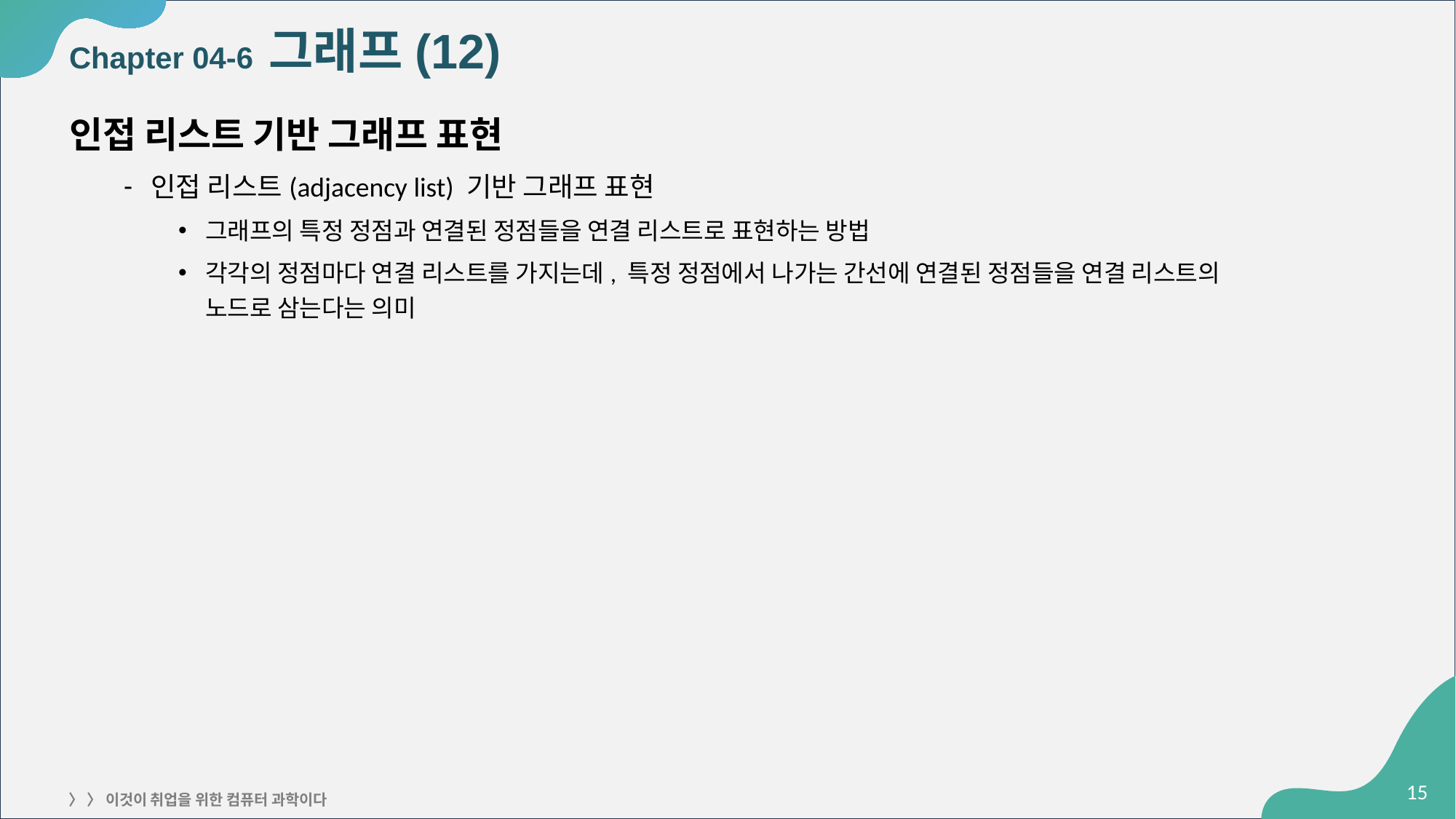

# Chapter 04-6 그래프(12)
인접 리스트 기반 그래프 표현
인접 리스트(adjacency list) 기반 그래프 표현
그래프의 특정 정점과 연결된 정점들을 연결 리스트로 표현하는 방법
각각의 정점마다 연결 리스트를 가지는데, 특정 정점에서 나가는 간선에 연결된 정점들을 연결 리스트의
노드로 삼는다는 의미
15
〉 〉 이것이 취업을 위한 컴퓨터 과학이다